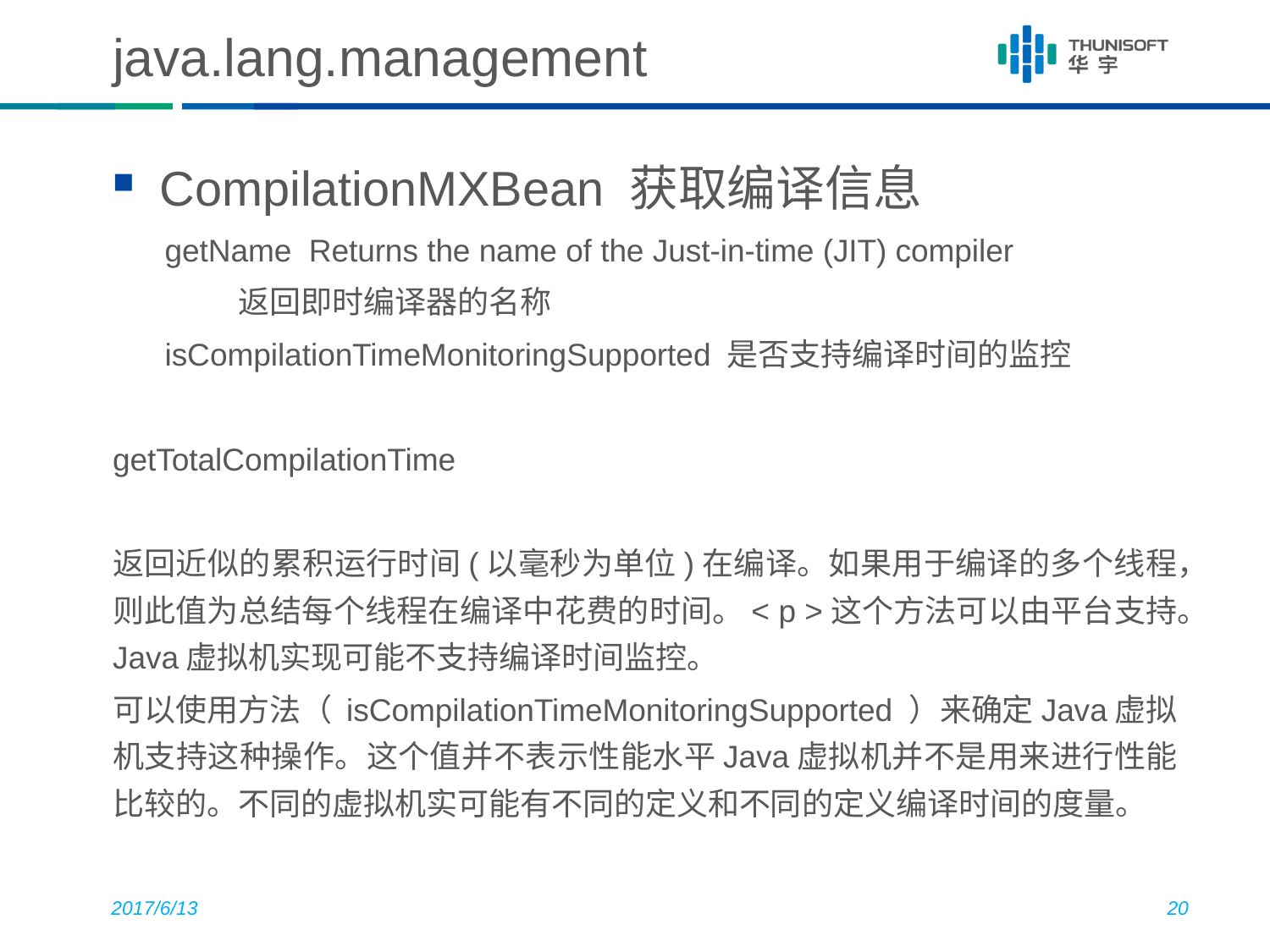

# java.lang.management
CompilationMXBean 获取编译信息
      getName  Returns the name of the Just-in-time (JIT) compiler
	返回即时编译器的名称
      isCompilationTimeMonitoringSupported 是否支持编译时间的监控

getTotalCompilationTime

返回近似的累积运行时间(以毫秒为单位)在编译。如果用于编译的多个线程，则此值为总结每个线程在编译中花费的时间。< p >这个方法可以由平台支持。Java虚拟机实现可能不支持编译时间监控。
可以使用方法（ isCompilationTimeMonitoringSupported ）来确定Java虚拟机支持这种操作。这个值并不表示性能水平Java虚拟机并不是用来进行性能比较的。不同的虚拟机实可能有不同的定义和不同的定义编译时间的度量。

2017/6/13
20